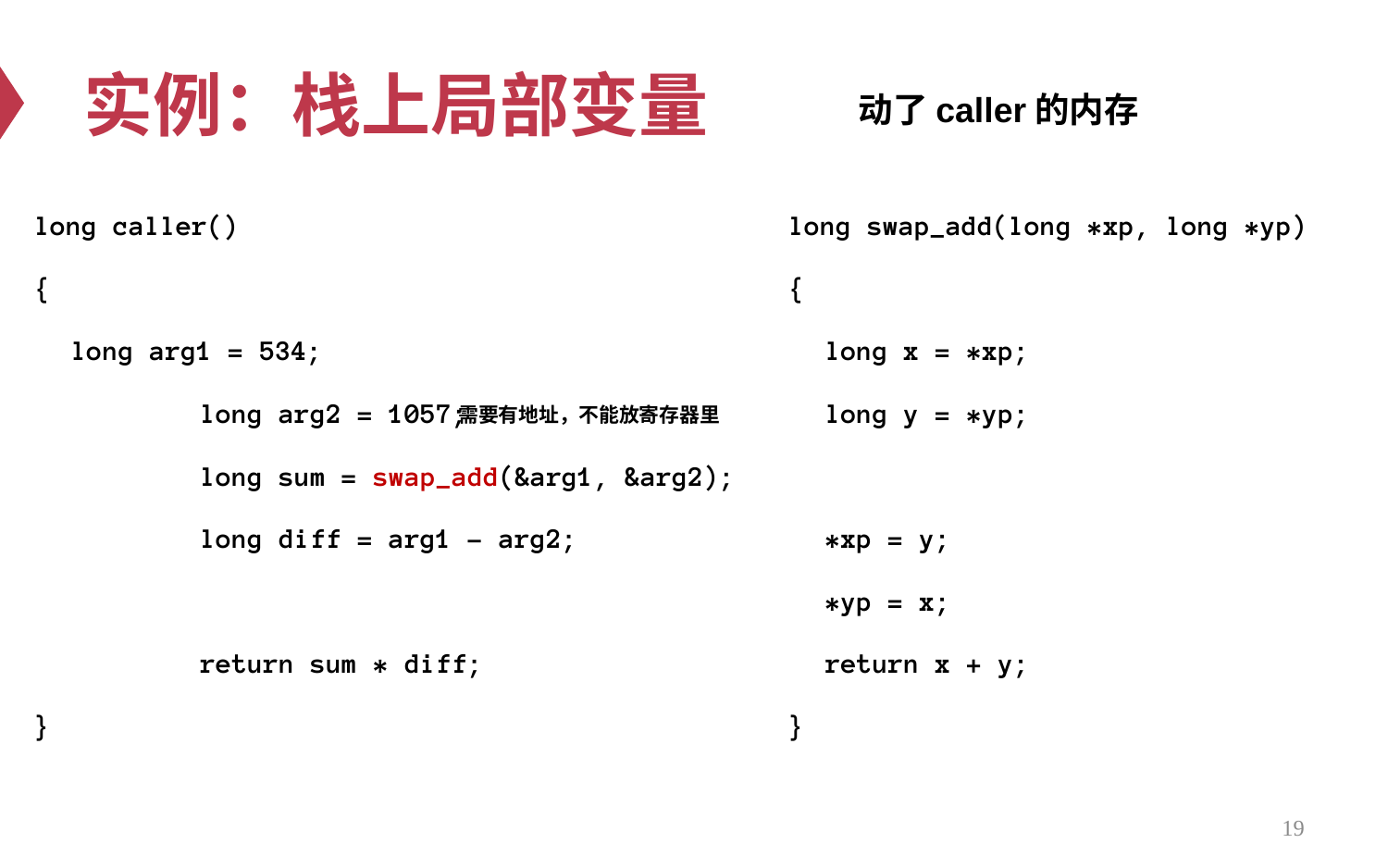

# 实例：栈上局部变量
动了caller的内存
 long caller()
 {
		long arg1 = 534;
    	long arg2 = 1057;
    	long sum = swap_add(&arg1, &arg2);
    	long diff = arg1 - arg2;

    	return sum * diff;
 }
 long swap_add(long *xp, long *yp)
 {
 		long x = *xp;
 		long y = *yp;

 		*xp = y;
 		*yp = x;
 		return x + y;
 }
需要有地址，不能放寄存器里
19